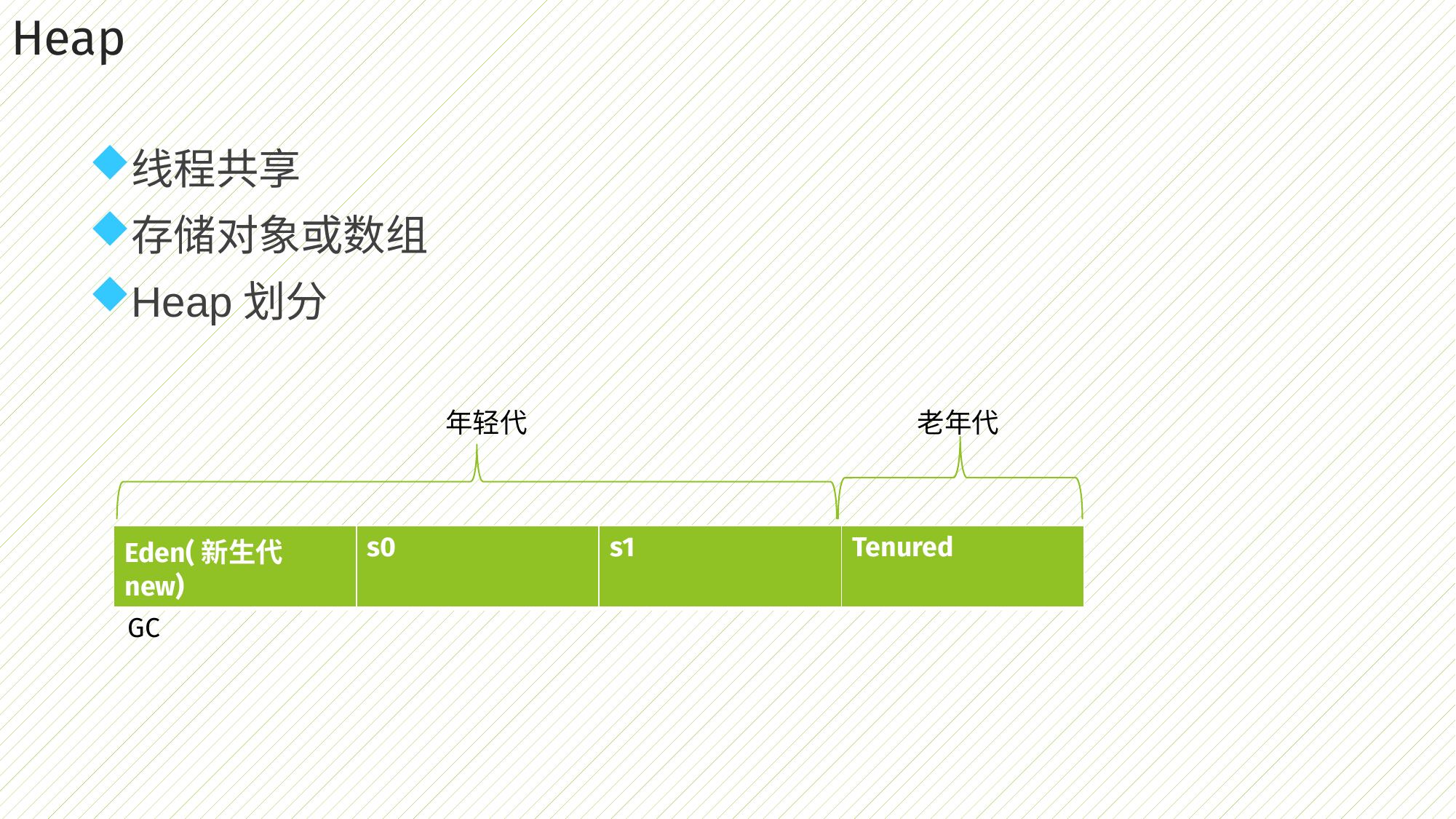

# Heap

线程共享
存储对象或数组
Heap划分

年轻代
老年代
| Eden(新生代 new) | s0 | s1 | Tenured |
| --- | --- | --- | --- |
GC